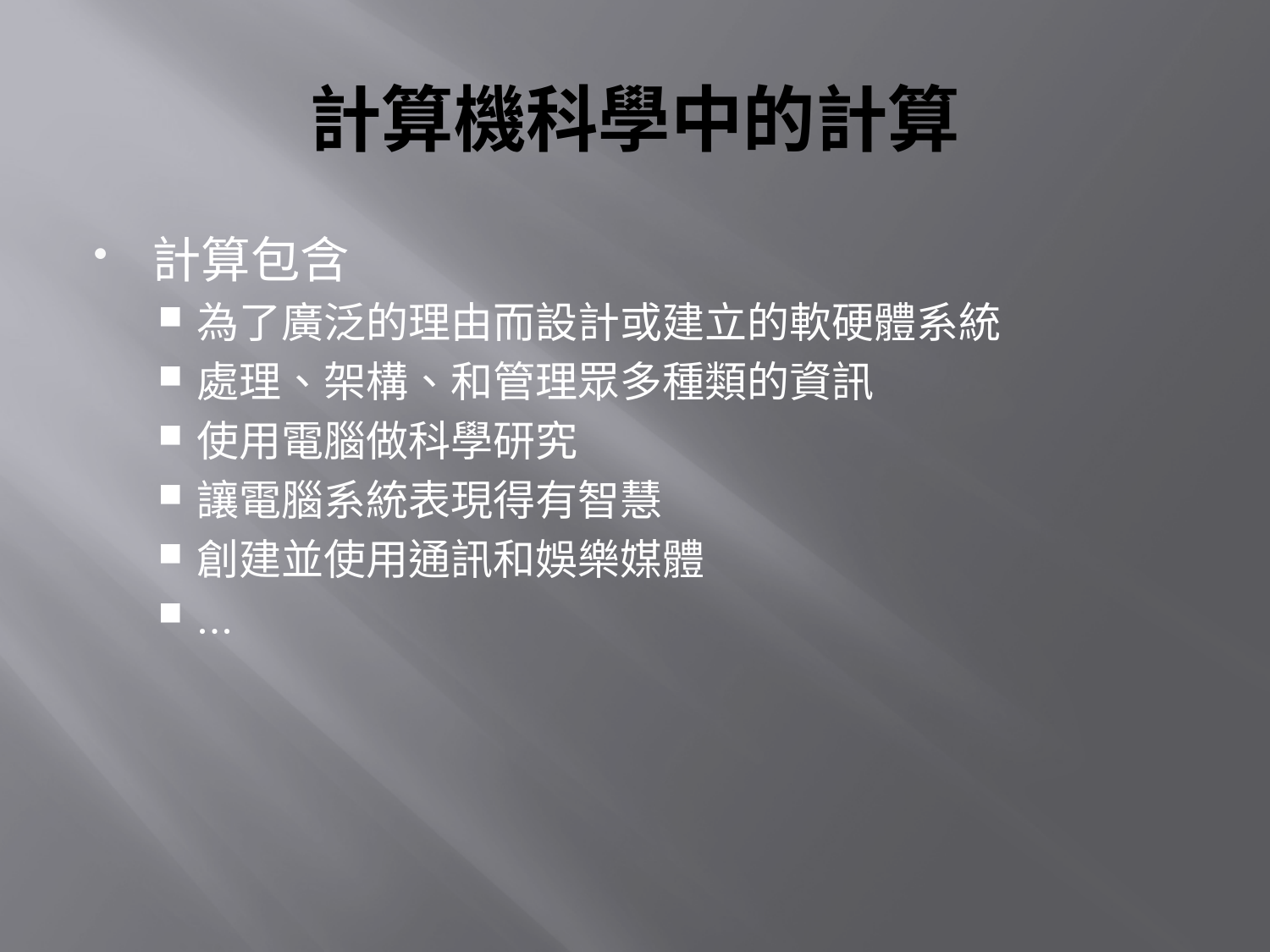

# 計算機科學中的計算
計算包含
為了廣泛的理由而設計或建立的軟硬體系統
處理、架構、和管理眾多種類的資訊
使用電腦做科學研究
讓電腦系統表現得有智慧
創建並使用通訊和娛樂媒體
…